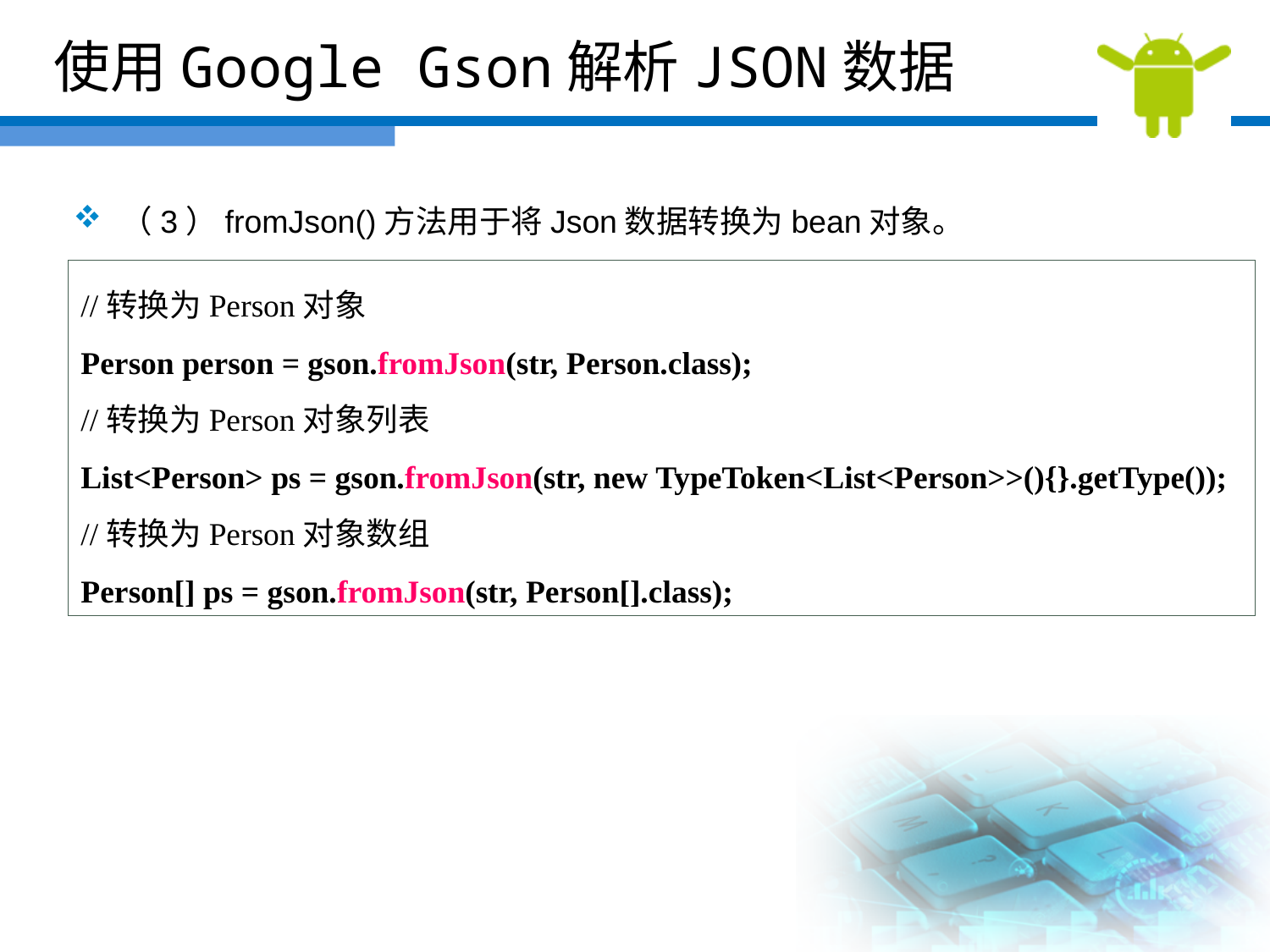

使用Google Gson解析JSON数据
（3）fromJson()方法用于将Json数据转换为bean对象。
//转换为Person对象
Person person = gson.fromJson(str, Person.class);
//转换为Person对象列表
List<Person> ps = gson.fromJson(str, new TypeToken<List<Person>>(){}.getType());
//转换为Person对象数组
Person[] ps = gson.fromJson(str, Person[].class);